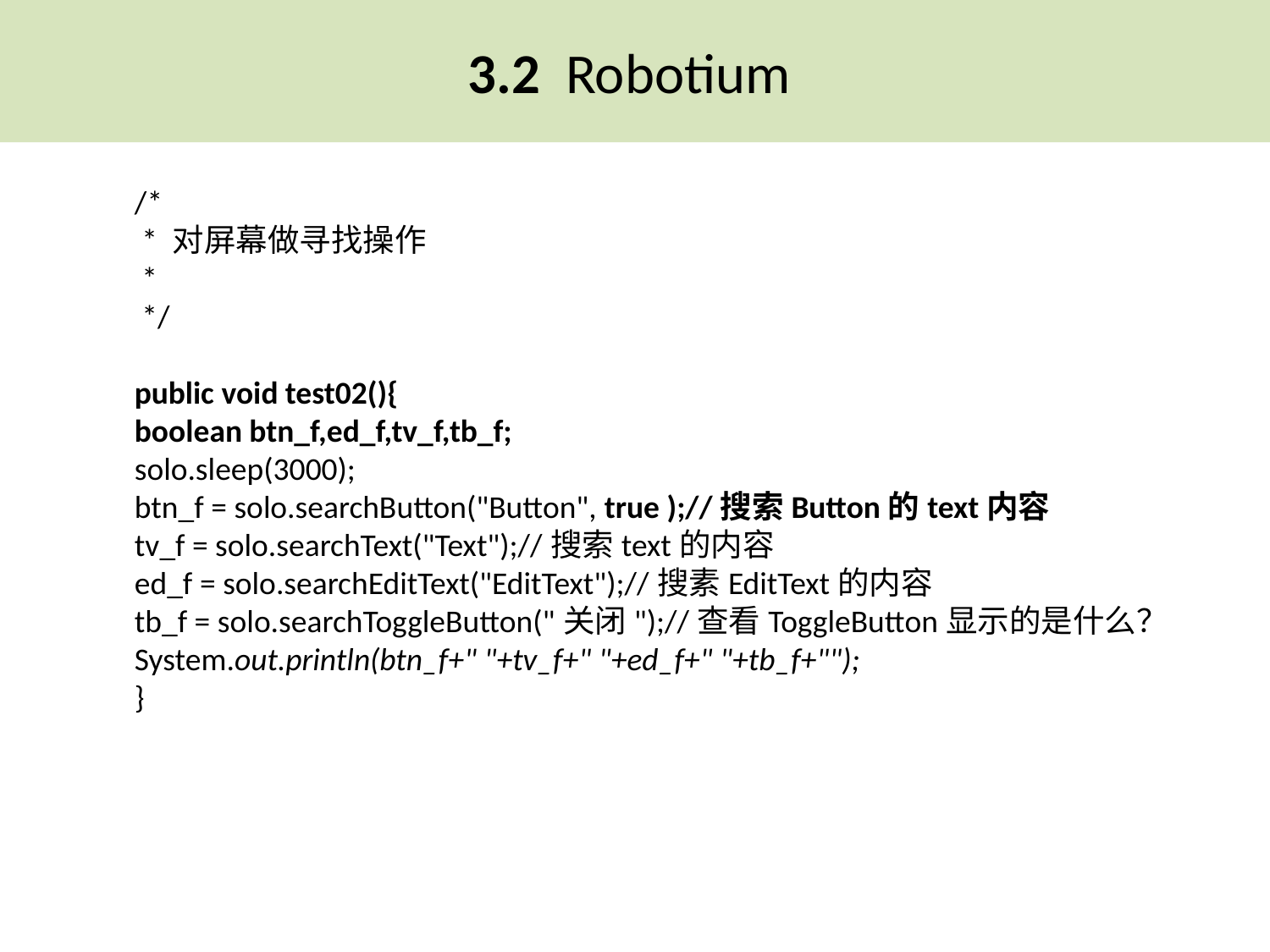

3.2  Robotium

/*
 * 对屏幕做寻找操作
 *
 */

public void test02(){
boolean btn_f,ed_f,tv_f,tb_f;
solo.sleep(3000);
btn_f = solo.searchButton("Button", true );//搜索Button的text内容
tv_f = solo.searchText("Text");//搜索text的内容
ed_f = solo.searchEditText("EditText");//搜素EditText的内容
tb_f = solo.searchToggleButton("关闭");//查看ToggleButton显示的是什么？
System.out.println(btn_f+" "+tv_f+" "+ed_f+" "+tb_f+"");
}